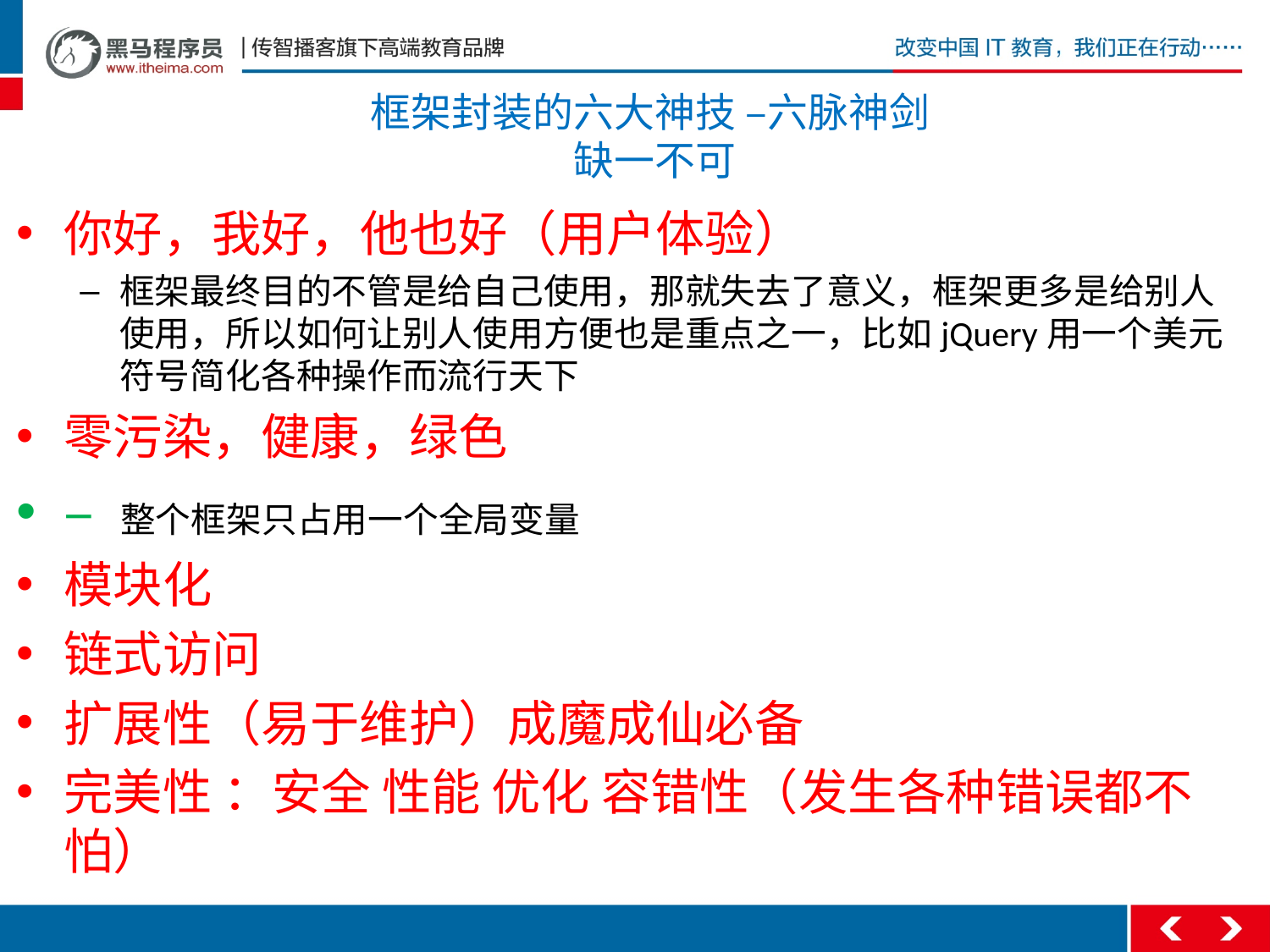

# 框架封装的六大神技 –六脉神剑 缺一不可
你好，我好，他也好（用户体验）
框架最终目的不管是给自己使用，那就失去了意义，框架更多是给别人使用，所以如何让别人使用方便也是重点之一，比如jQuery用一个美元符号简化各种操作而流行天下
零污染，健康，绿色
– 整个框架只占用一个全局变量
模块化
链式访问
扩展性（易于维护）成魔成仙必备
完美性 ：安全 性能 优化 容错性（发生各种错误都不怕）